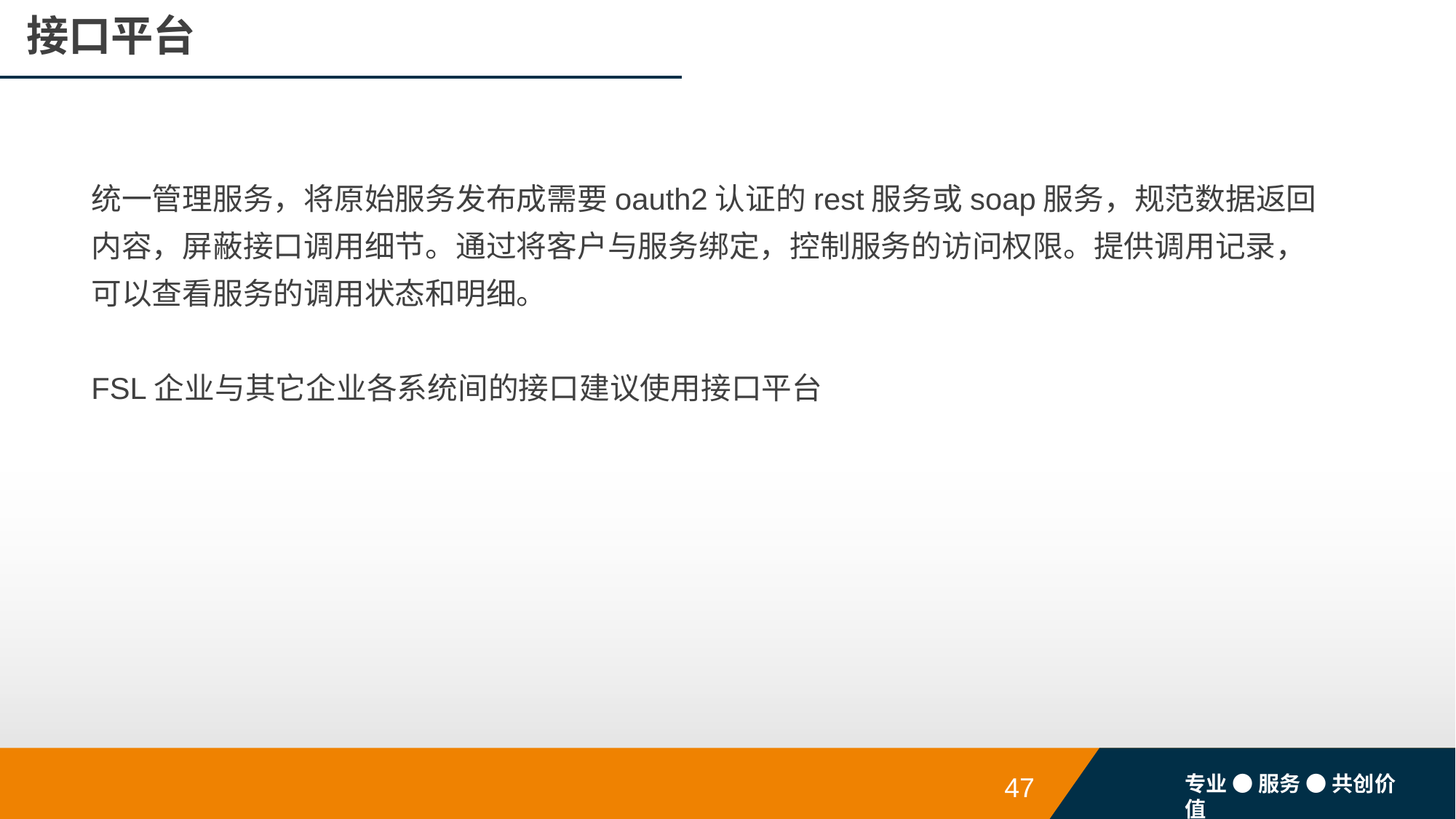

# 接口平台
统一管理服务，将原始服务发布成需要oauth2认证的rest服务或soap服务，规范数据返回内容，屏蔽接口调用细节。通过将客户与服务绑定，控制服务的访问权限。提供调用记录，可以查看服务的调用状态和明细。

FSL企业与其它企业各系统间的接口建议使用接口平台